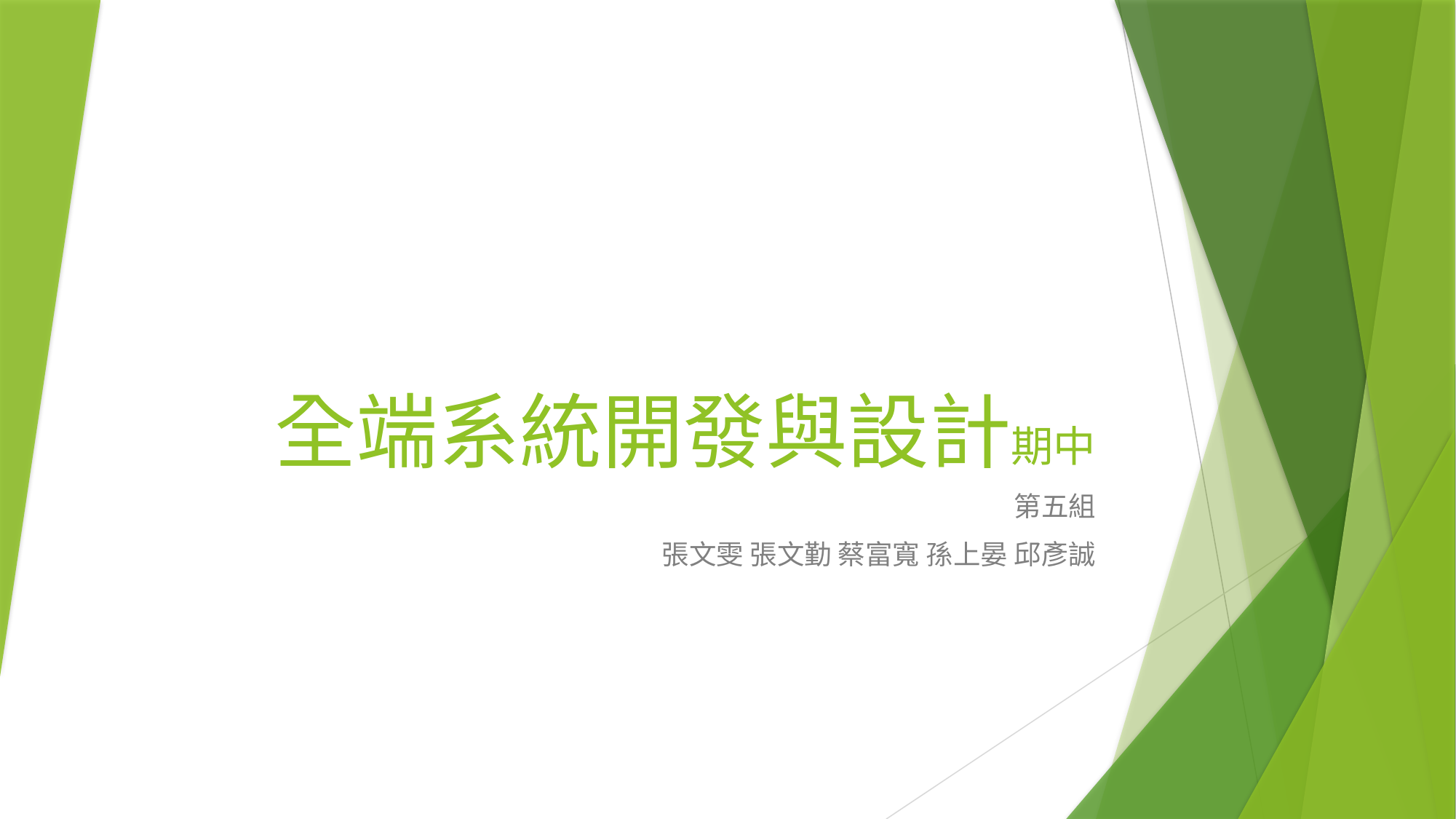

# 全端系統開發與設計期中
第五組
張文雯 張文勤 蔡富寬 孫上晏 邱彥誠